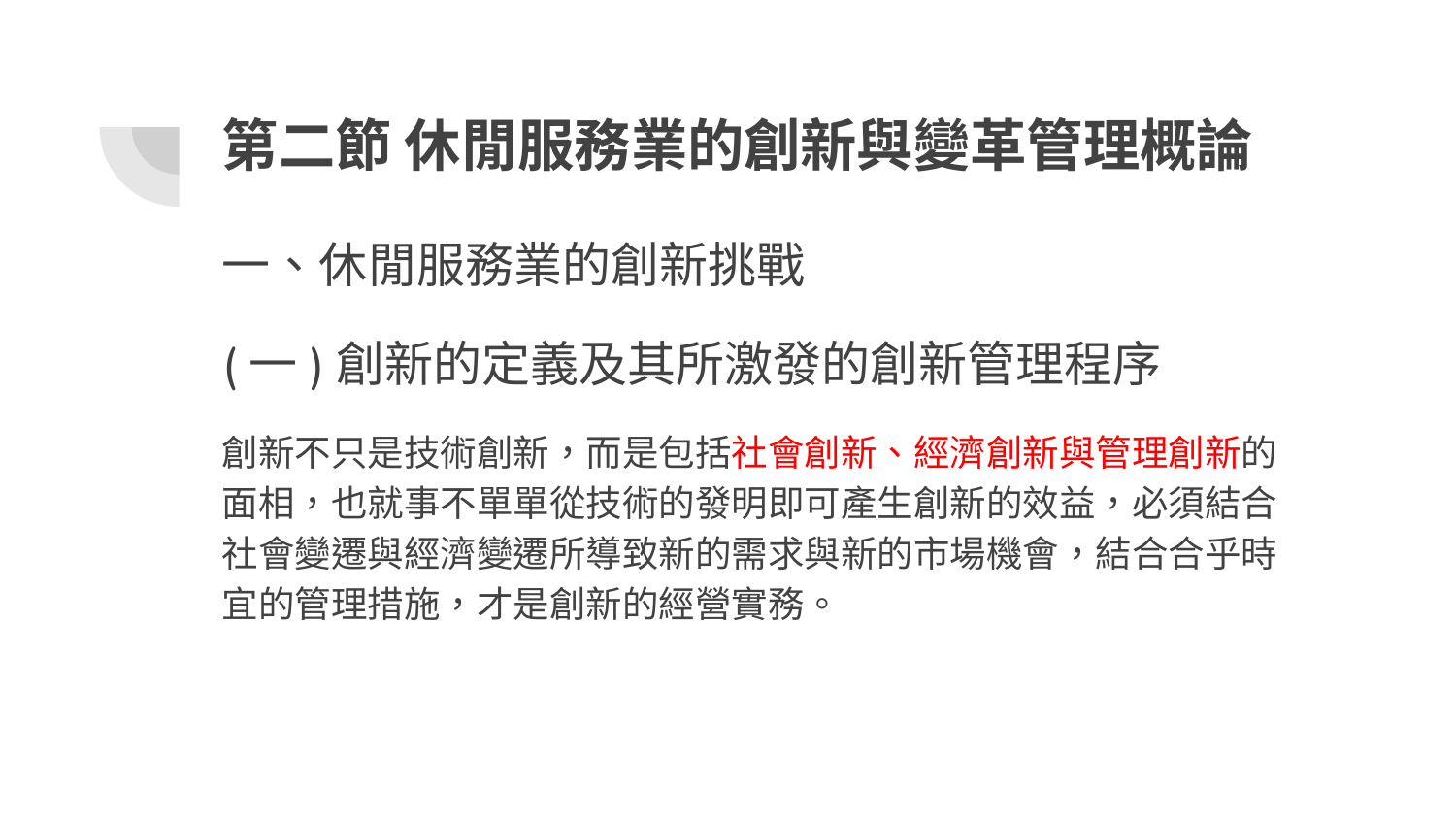

# 第二節 休閒服務業的創新與變革管理概論
一、休閒服務業的創新挑戰
(一)創新的定義及其所激發的創新管理程序
創新不只是技術創新，而是包括社會創新、經濟創新與管理創新的面相，也就事不單單從技術的發明即可產生創新的效益，必須結合社會變遷與經濟變遷所導致新的需求與新的市場機會，結合合乎時宜的管理措施，才是創新的經營實務。